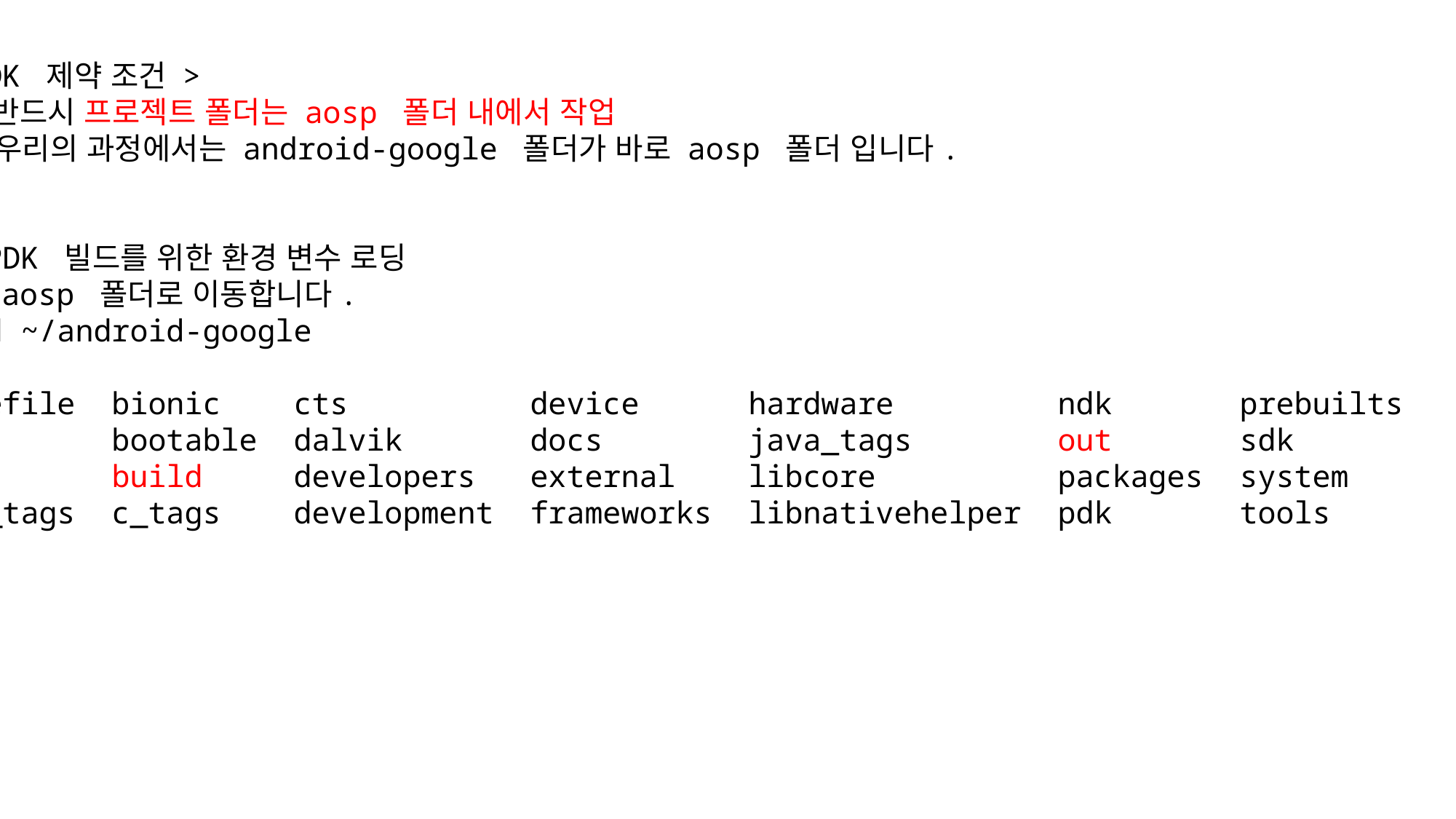

< PDK 제약 조건 >
-> 반드시 프로젝트 폴더는 aosp 폴더 내에서 작업
현재 우리의 과정에서는 android-google 폴더가 바로 aosp 폴더 입니다.

1. PDK 빌드를 위한 환경 변수 로딩
먼저 aosp 폴더로 이동합니다.
# cd ~/android-google
# ls
Makefile  bionic    cts          device      hardware         ndk       prebuilts
abi       bootable  dalvik       docs        java_tags        out       sdk
art       build     developers   external    libcore          packages  system
asm_tags  c_tags    development  frameworks  libnativehelper  pdk       tools